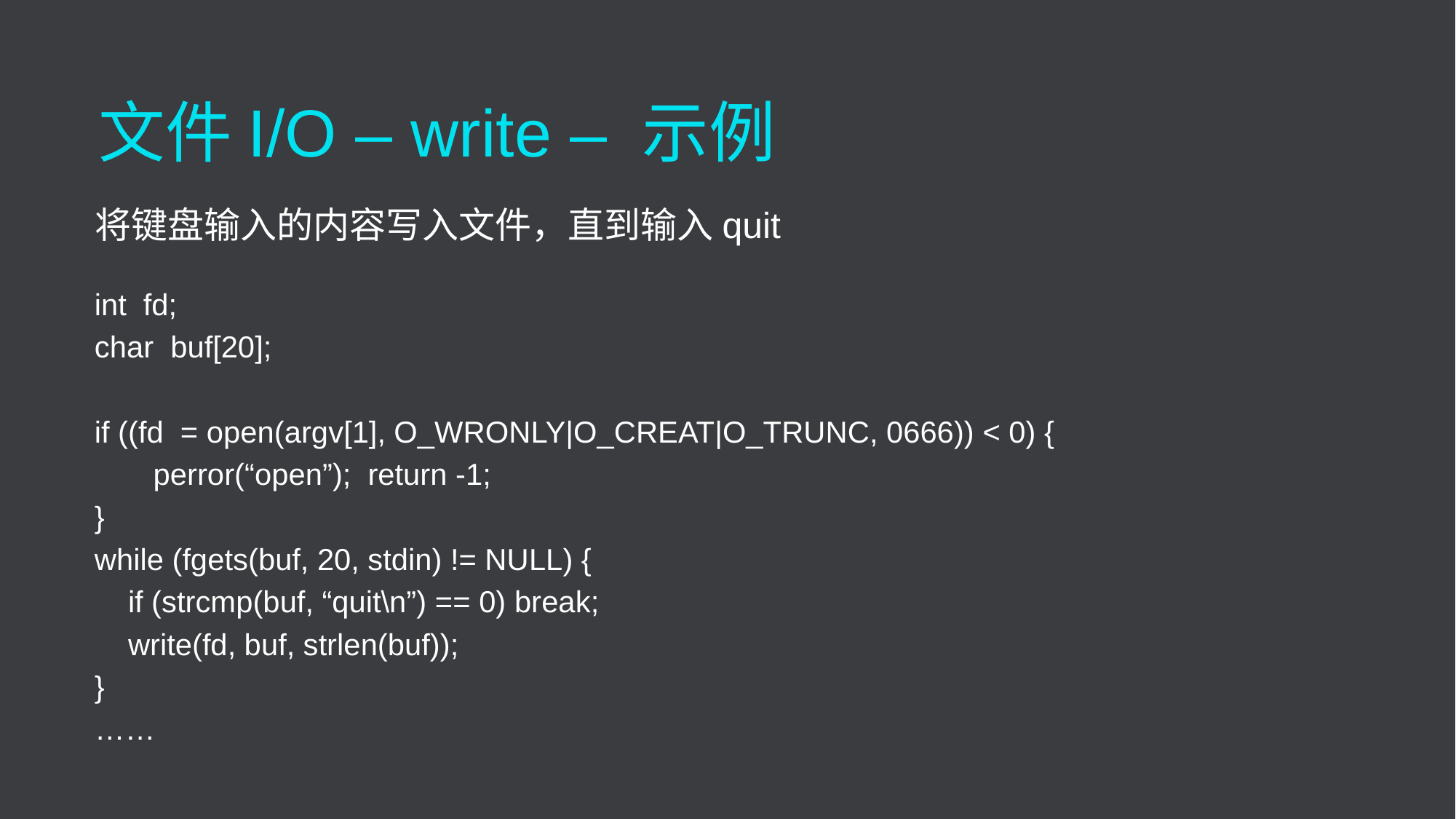

文件I/O – write – 示例
将键盘输入的内容写入文件，直到输入quit
    int  fd;
    char  buf[20];

    if ((fd  = open(argv[1], O_WRONLY|O_CREAT|O_TRUNC, 0666)) < 0) {
           perror(“open”);  return -1;
    }
    while (fgets(buf, 20, stdin) != NULL) {
        if (strcmp(buf, “quit\n”) == 0) break;
        write(fd, buf, strlen(buf));
    }
    ……